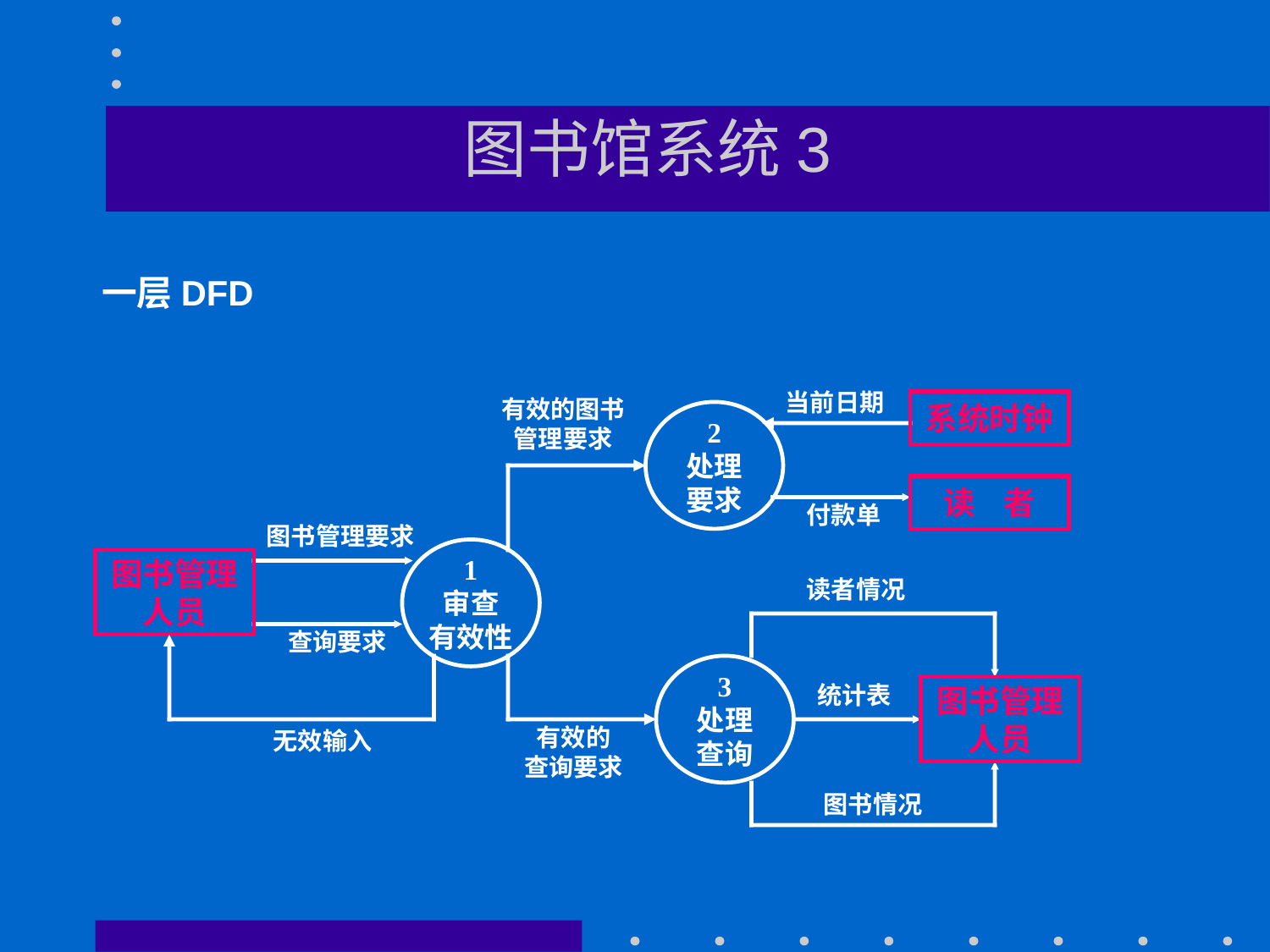

# 图书馆系统3
一层DFD
当前日期

有效的图书
管理要求

系统时钟
2
处理
要求
读    者
付款单

图书管理要求

1
审查
有效性
图书管理
人员
读者情况

查询要求

无效输入

有效的
查询要求

3
处理
查询
统计表

图书管理
人员

图书情况

87